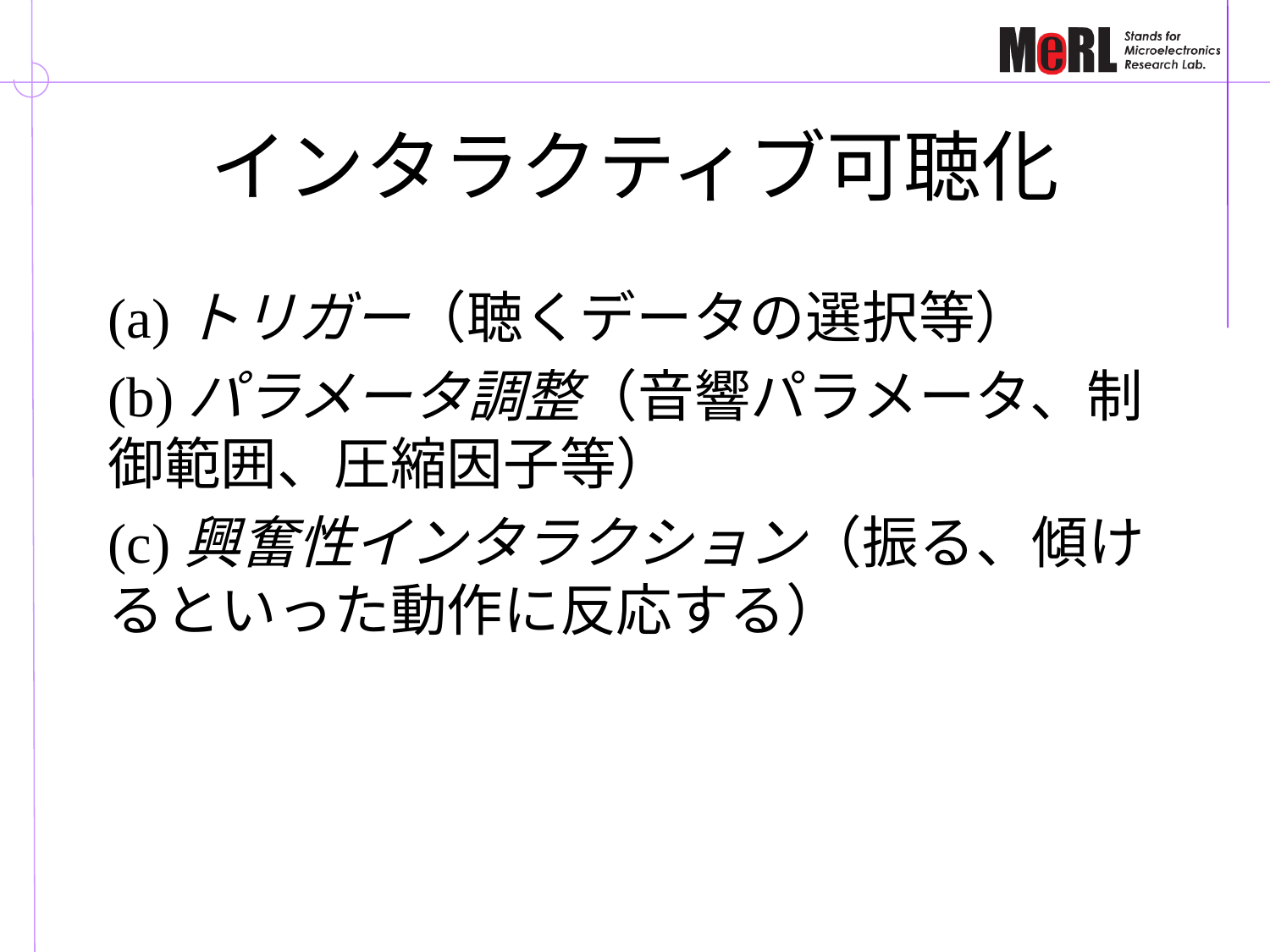

# インタラクティブ可聴化
(a)トリガー（聴くデータの選択等）
(b)パラメータ調整（音響パラメータ、制御範囲、圧縮因子等）
(c)興奮性インタラクション（振る、傾けるといった動作に反応する）